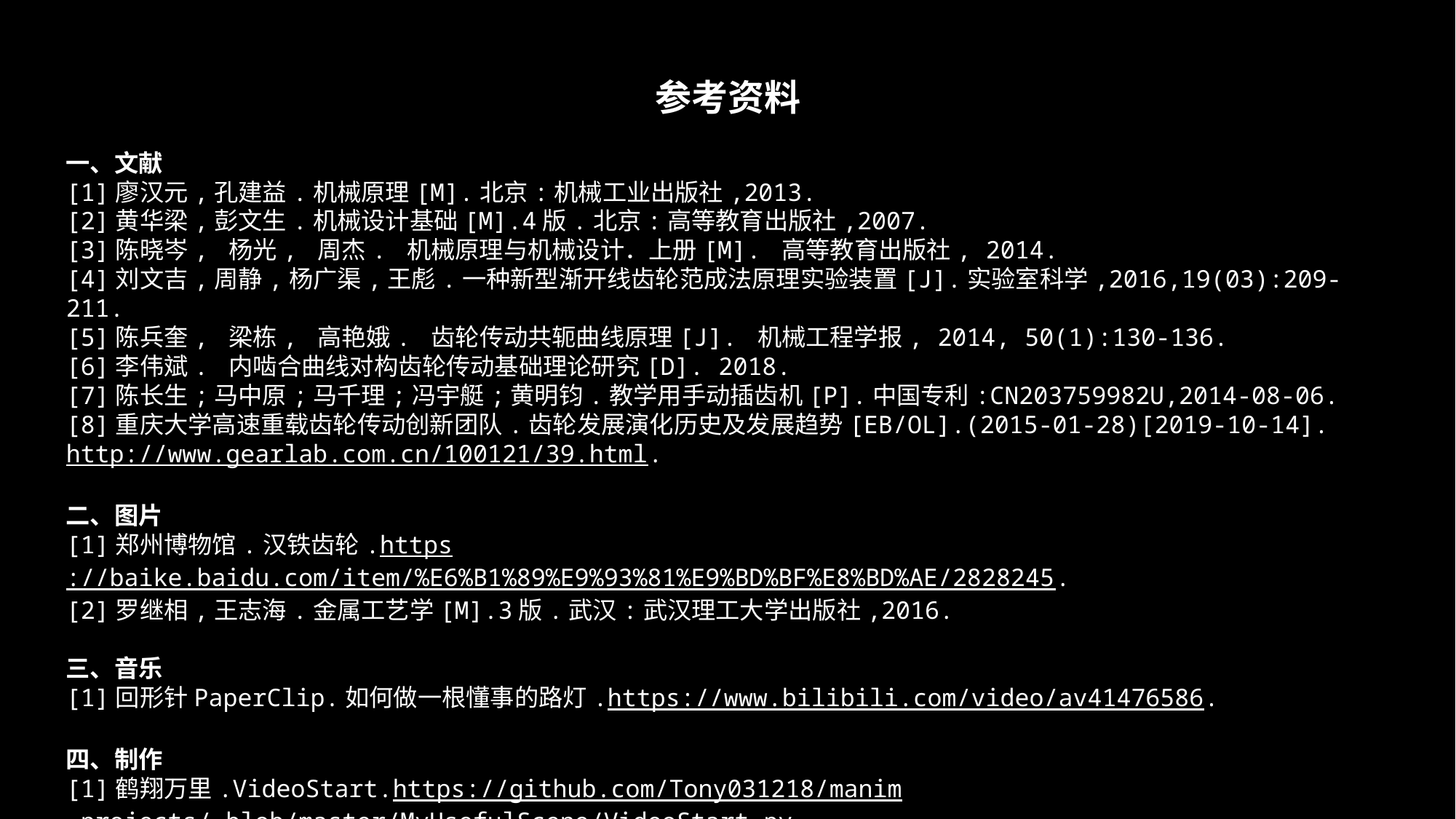

参考资料

一、文献
[1]廖汉元,孔建益.机械原理[M].北京:机械工业出版社,2013.
[2]黄华梁,彭文生.机械设计基础[M].4版.北京:高等教育出版社,2007.
[3]陈晓岑, 杨光, 周杰. 机械原理与机械设计．上册[M]. 高等教育出版社, 2014.
[4]刘文吉,周静,杨广渠,王彪.一种新型渐开线齿轮范成法原理实验装置[J].实验室科学,2016,19(03):209-211.
[5]陈兵奎, 梁栋, 高艳娥. 齿轮传动共轭曲线原理[J]. 机械工程学报, 2014, 50(1):130-136.
[6]李伟斌. 内啮合曲线对构齿轮传动基础理论研究[D]. 2018.
[7]陈长生;马中原;马千理;冯宇艇;黄明钧.教学用手动插齿机[P].中国专利:CN203759982U,2014-08-06.
[8]重庆大学高速重载齿轮传动创新团队.齿轮发展演化历史及发展趋势[EB/OL].(2015-01-28)[2019-10-14].  http://www.gearlab.com.cn/100121/39.html.

二、图片
[1]郑州博物馆.汉铁齿轮.https://baike.baidu.com/item/%E6%B1%89%E9%93%81%E9%BD%BF%E8%BD%AE/2828245.
[2]罗继相,王志海.金属工艺学[M].3版.武汉:武汉理工大学出版社,2016.

三、音乐
[1]回形针PaperClip.如何做一根懂事的路灯.https://www.bilibili.com/video/av41476586.

四、制作
[1]鹤翔万里.VideoStart.https://github.com/Tony031218/manim-projects/ blob/master/MyUsefulScene/VideoStart.py.